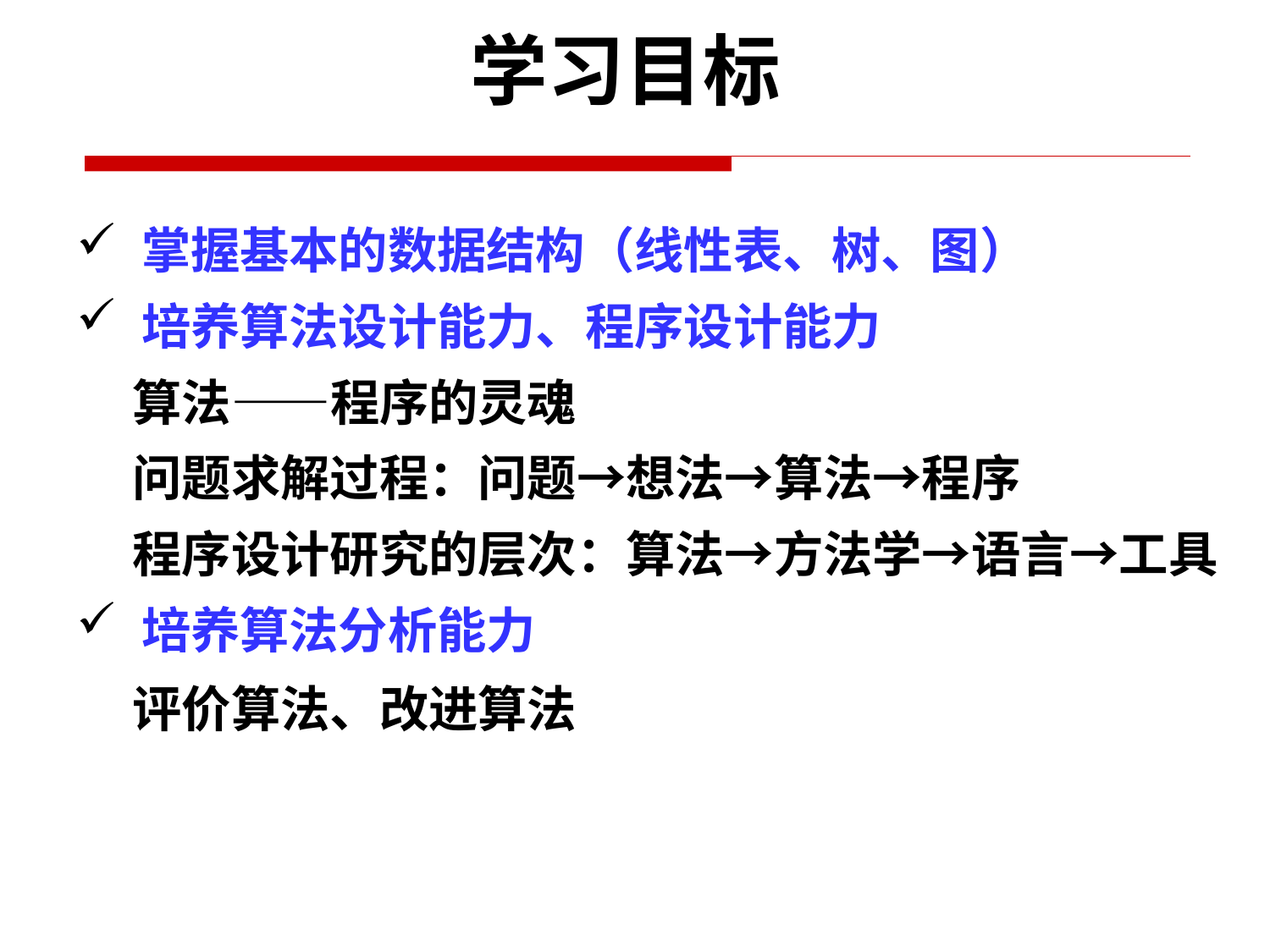

学习目标
掌握基本的数据结构（线性表、树、图）
培养算法设计能力、程序设计能力
    算法——程序的灵魂
    问题求解过程：问题→想法→算法→程序
    程序设计研究的层次：算法→方法学→语言→工具
培养算法分析能力
    评价算法、改进算法